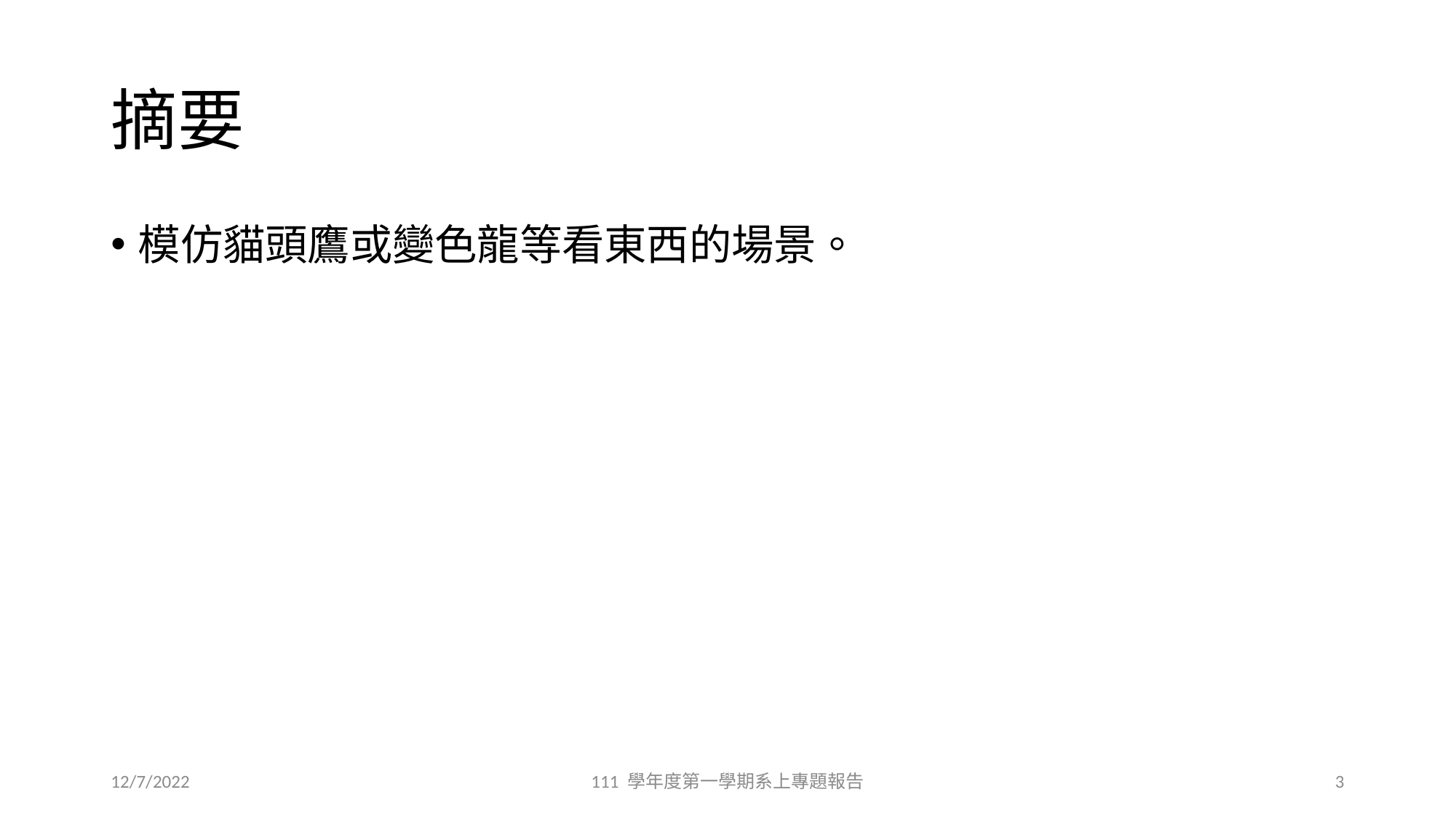

# 摘要
模仿貓頭鷹或變色龍等看東西的場景。
12/7/2022
111 學年度第一學期系上專題報告
3